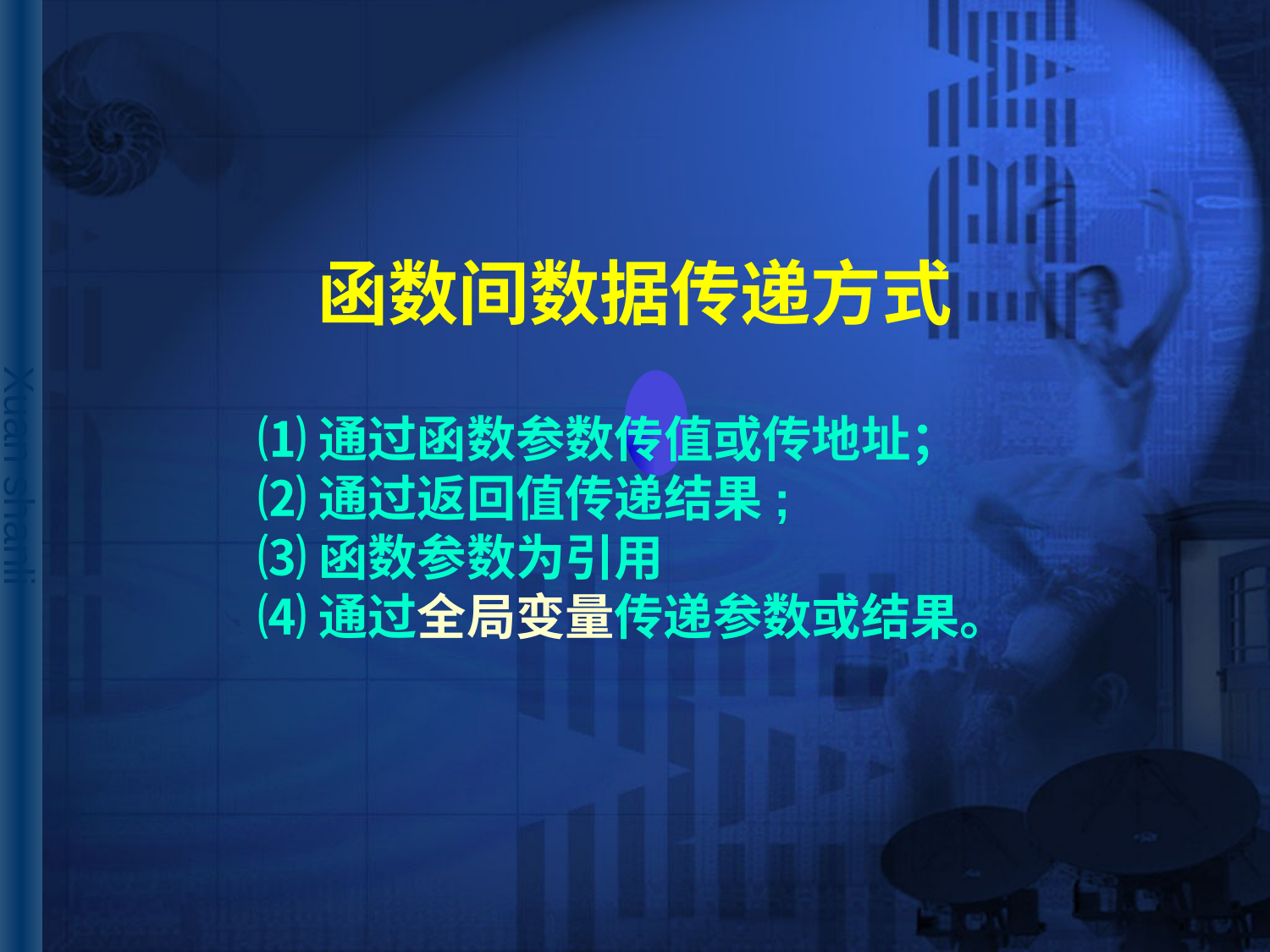

# 函数间数据传递方式
⑴通过函数参数传值或传地址；
⑵通过返回值传递结果;
⑶函数参数为引用
⑷通过全局变量传递参数或结果。